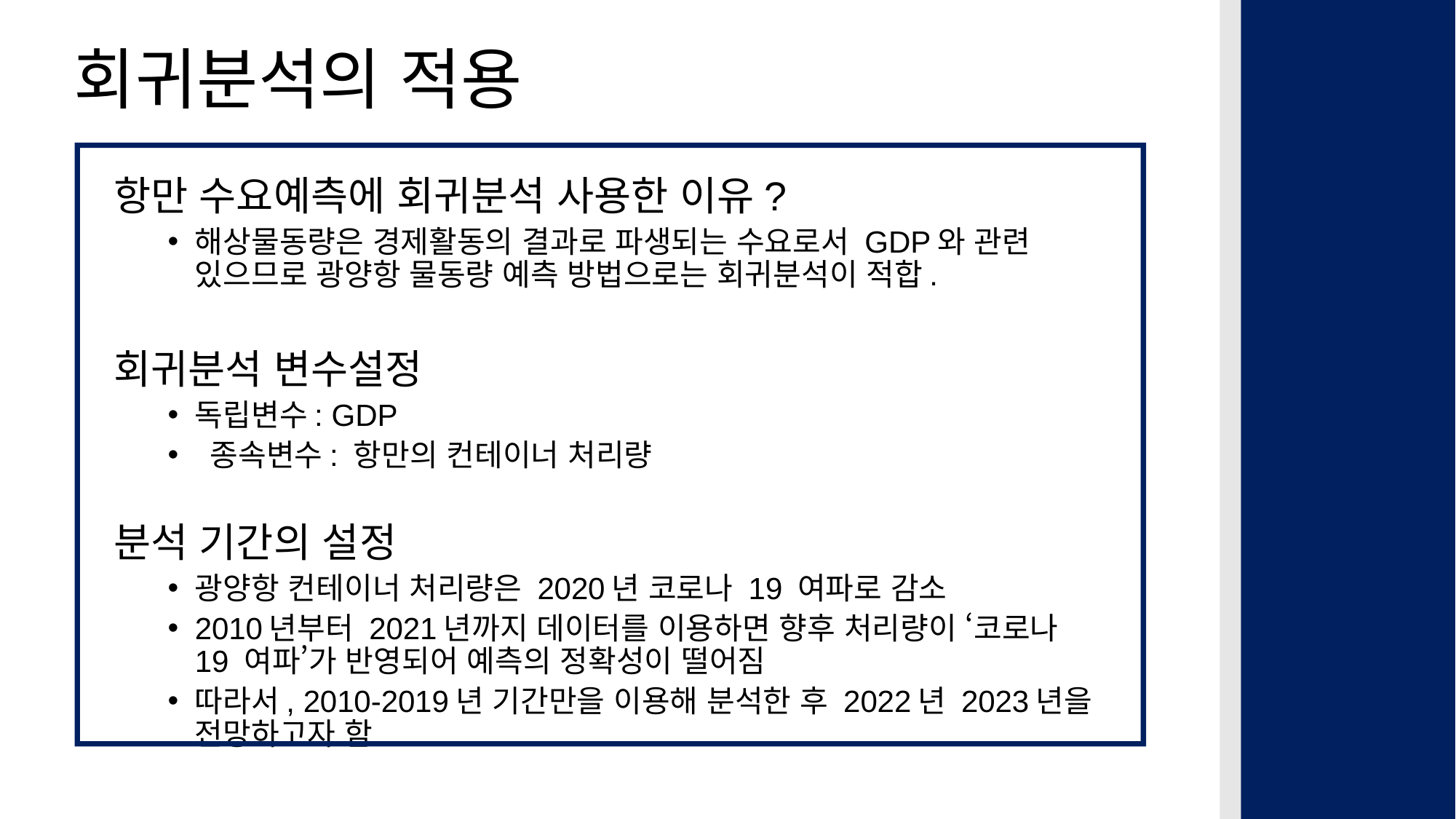

회귀분석의 적용

항만 수요예측에 회귀분석 사용한 이유?
해상물동량은 경제활동의 결과로 파생되는 수요로서 GDP와 관련 있으므로 광양항 물동량 예측 방법으로는 회귀분석이 적합.

회귀분석 변수설정
독립변수: GDP
 종속변수: 항만의 컨테이너 처리량

분석 기간의 설정
광양항 컨테이너 처리량은 2020년 코로나 19 여파로 감소
2010년부터 2021년까지 데이터를 이용하면 향후 처리량이 ‘코로나 19 여파’가 반영되어 예측의 정확성이 떨어짐
따라서, 2010-2019년 기간만을 이용해 분석한 후 2022년 2023년을 전망하고자 함